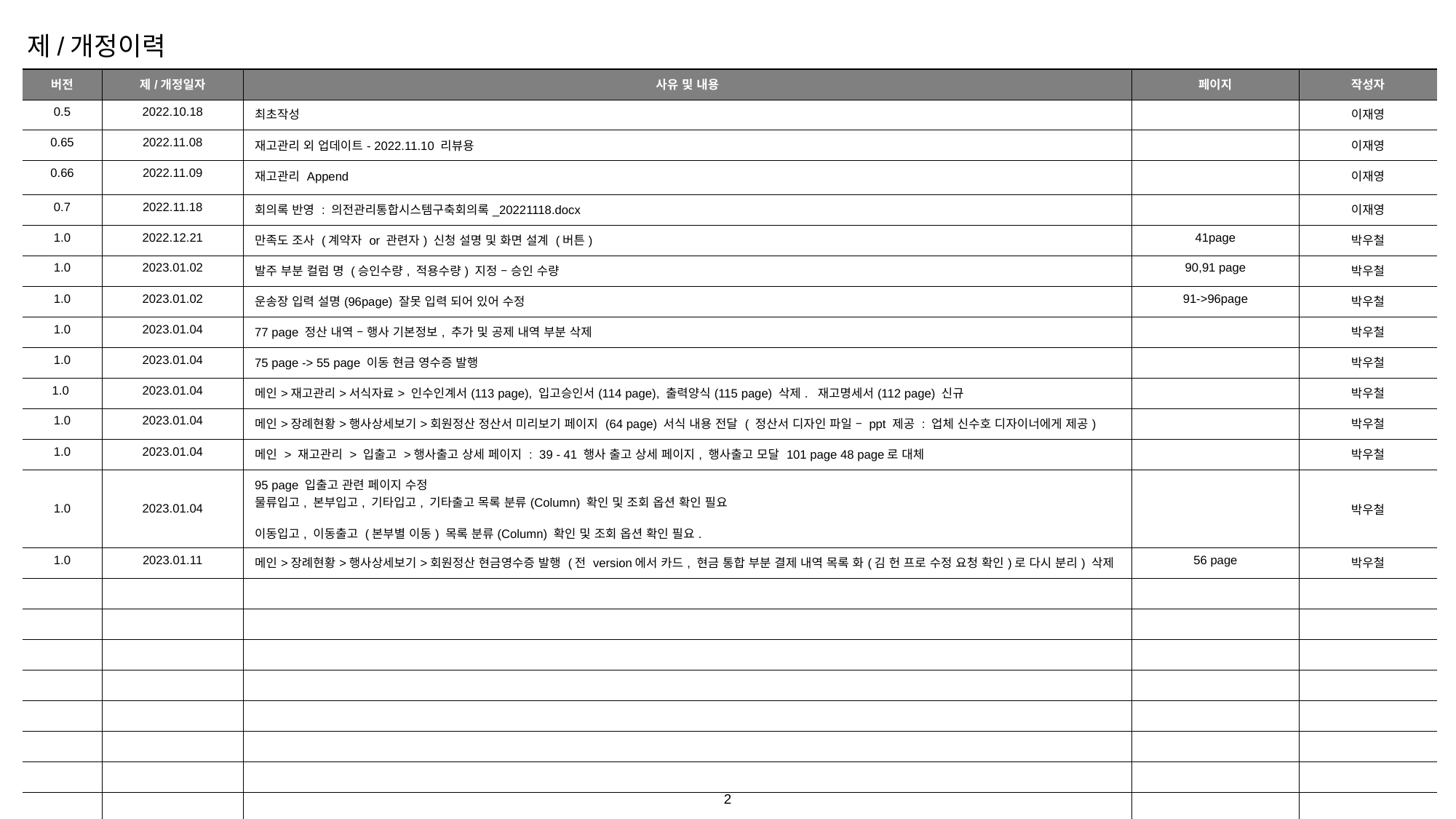

제/개정이력
| 버전 | 제/개정일자 | 사유 및 내용 | 페이지 | 작성자 |
| --- | --- | --- | --- | --- |
| 0.5 | 2022.10.18 | 최초작성 |  | 이재영 |
| 0.65 | 2022.11.08 | 재고관리 외 업데이트- 2022.11.10 리뷰용 |  | 이재영 |
| 0.66 | 2022.11.09 | 재고관리 Append |  | 이재영 |
| 0.7 | 2022.11.18 | 회의록 반영 : 의전관리통합시스템구축회의록\_20221118.docx |  | 이재영 |
| 1.0 | 2022.12.21 | 만족도 조사 (계약자 or 관련자) 신청 설명 및 화면 설계 (버튼) | 41page | 박우철 |
| 1.0 | 2023.01.02 | 발주 부분 컬럼 명 (승인수량, 적용수량) 지정 – 승인 수량 | 90,91 page | 박우철 |
| 1.0 | 2023.01.02 | 운송장 입력 설명(96page) 잘못 입력 되어 있어 수정 | 91->96page | 박우철 |
| 1.0 | 2023.01.04 | 77 page 정산 내역 – 행사 기본정보, 추가 및 공제 내역 부분 삭제 |  | 박우철 |
| 1.0 | 2023.01.04 | 75 page -> 55 page 이동 현금 영수증 발행 |  | 박우철 |
| 1.0 | 2023.01.04 | 메인>재고관리>서식자료> 인수인계서(113 page), 입고승인서(114 page), 출력양식(115 page) 삭제. 재고명세서(112 page) 신규 |  | 박우철 |
| 1.0 | 2023.01.04 | 메인>장례현황>행사상세보기>회원정산 정산서 미리보기 페이지 (64 page) 서식 내용 전달 ( 정산서 디자인 파일 – ppt 제공 : 업체 신수호 디자이너에게 제공) |  | 박우철 |
| 1.0 | 2023.01.04 | 메인 > 재고관리 > 입출고 >행사출고 상세 페이지 : 39 - 41 행사 출고 상세 페이지, 행사출고 모달 101 page 48 page로 대체 |  | 박우철 |
| 1.0 | 2023.01.04 | 95 page 입출고 관련 페이지 수정 물류입고, 본부입고, 기타입고, 기타출고 목록 분류(Column) 확인 및 조회 옵션 확인 필요 이동입고, 이동출고 (본부별 이동) 목록 분류(Column) 확인 및 조회 옵션 확인 필요. |  | 박우철 |
| 1.0 | 2023.01.11 | 메인>장례현황>행사상세보기>회원정산 현금영수증 발행 (전 version에서 카드, 현금 통합 부분 결제 내역 목록 화(김 헌 프로 수정 요청 확인)로 다시 분리) 삭제 | 56 page | 박우철 |
|  |  |  |  |  |
|  |  |  |  |  |
|  |  |  |  |  |
|  |  |  |  |  |
|  |  |  |  |  |
|  |  |  |  |  |
|  |  |  |  |  |
|  |  |  |  |  |